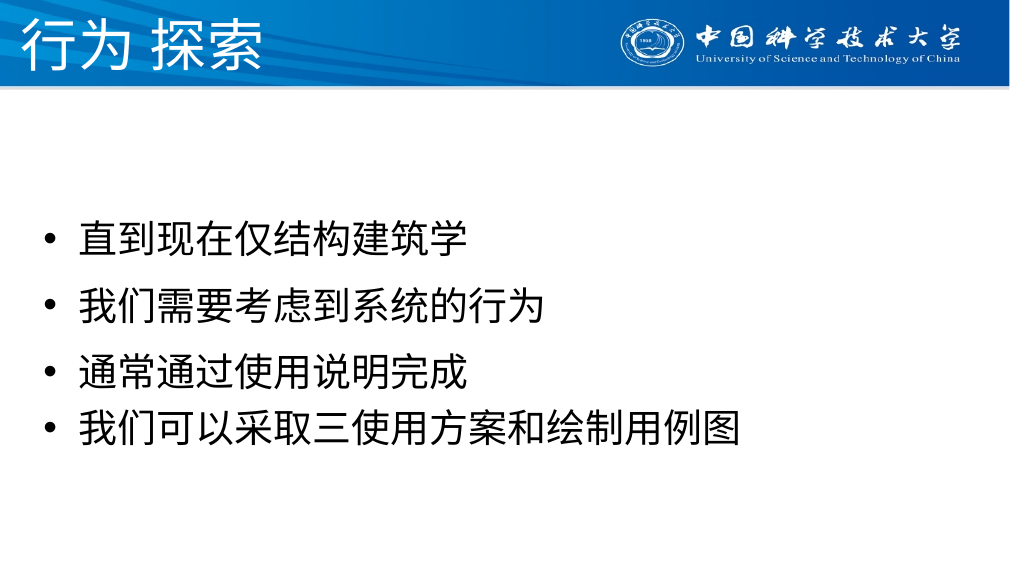

# 行为 探索
直到现在仅结构建筑学
我们需要考虑到系统的行为
通常通过使用说明完成
我们可以采取三使用方案和绘制用例图